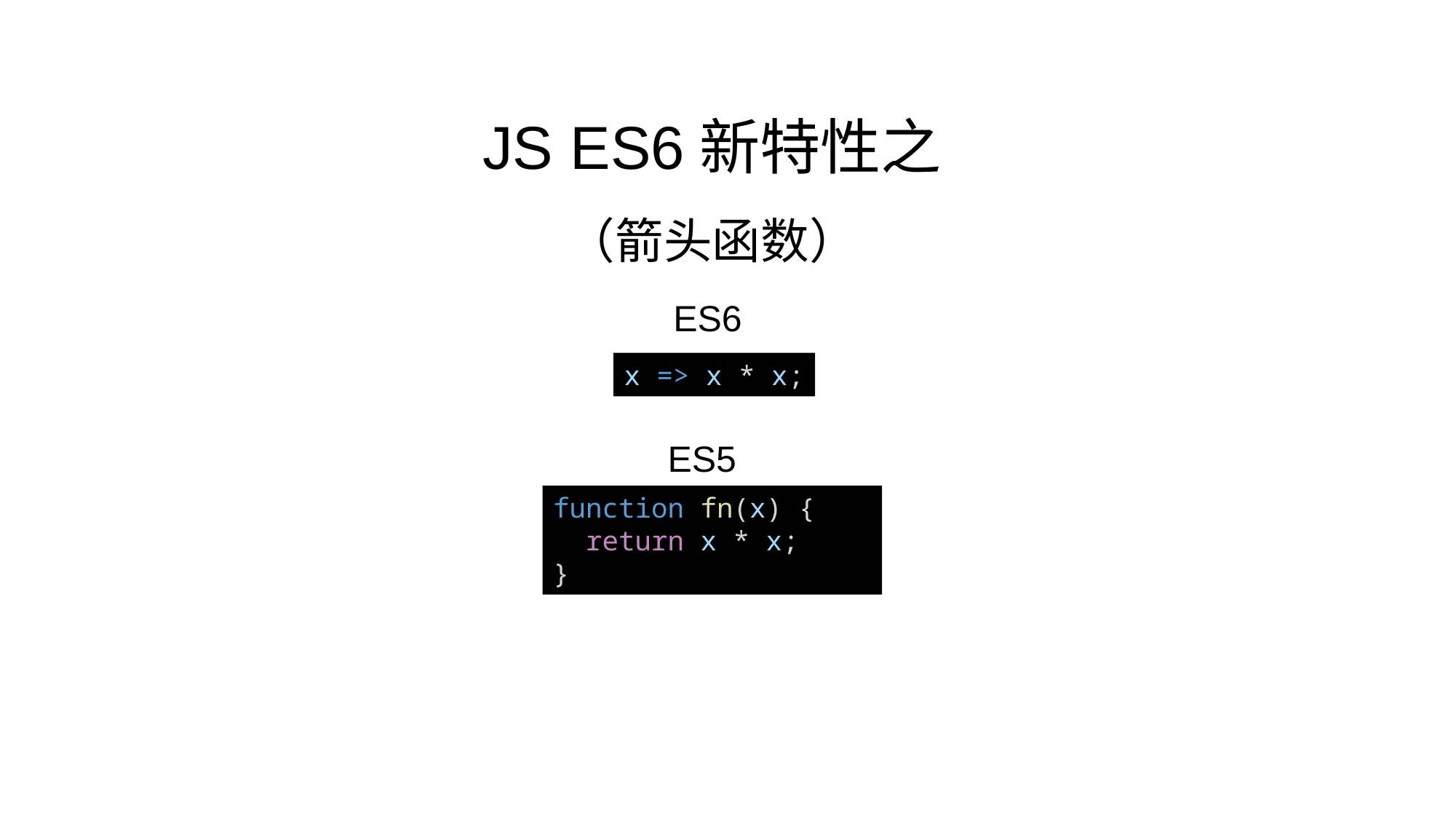

JS ES6新特性之
（箭头函数）
ES6
x => x * x;
ES5
function fn(x) {
  return x * x;
}